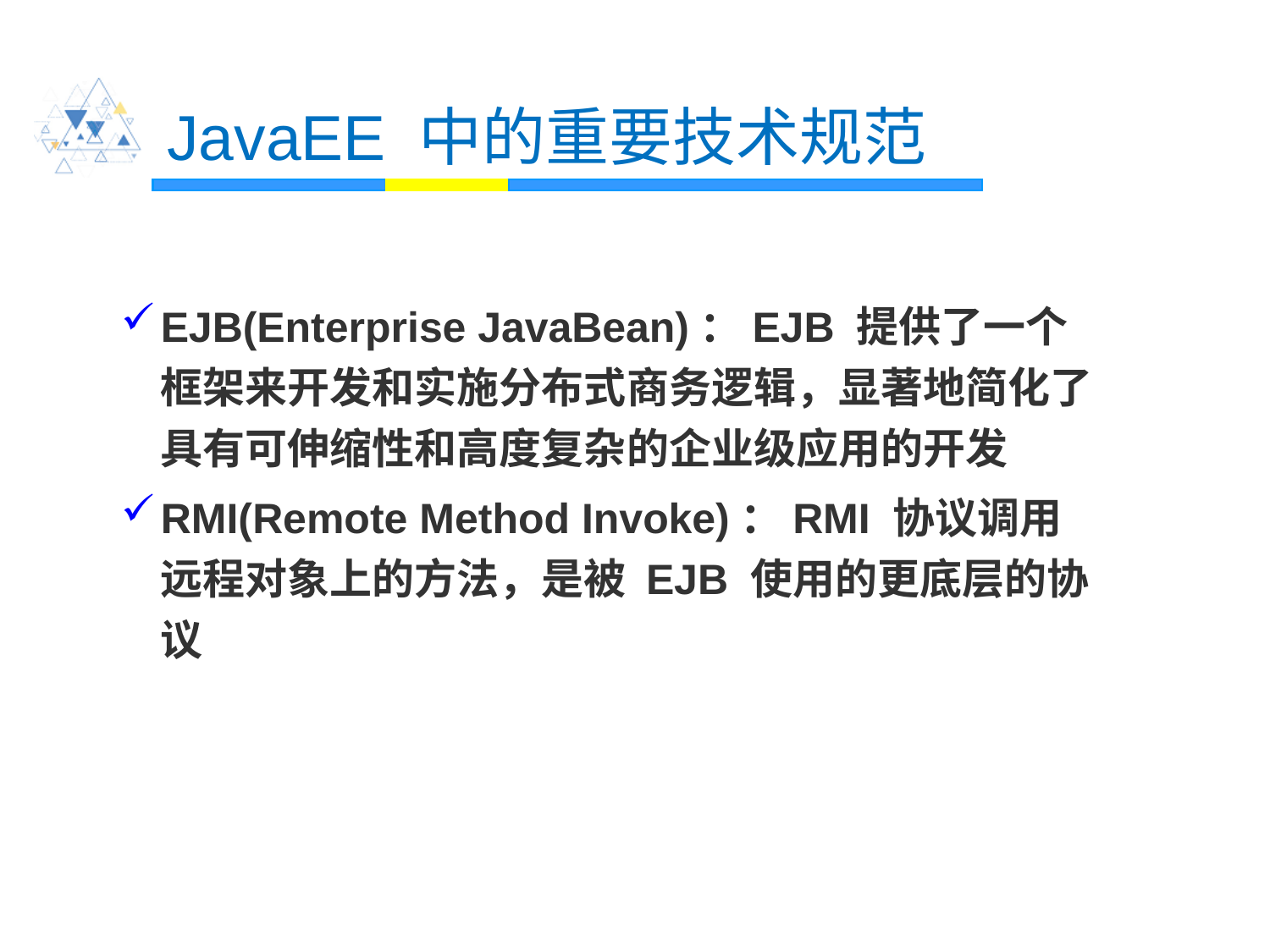

# JavaEE 中的重要技术规范

EJB(Enterprise JavaBean)：EJB 提供了一个框架来开发和实施分布式商务逻辑，显著地简化了具有可伸缩性和高度复杂的企业级应用的开发
RMI(Remote Method Invoke)：RMI 协议调用远程对象上的方法，是被 EJB 使用的更底层的协议